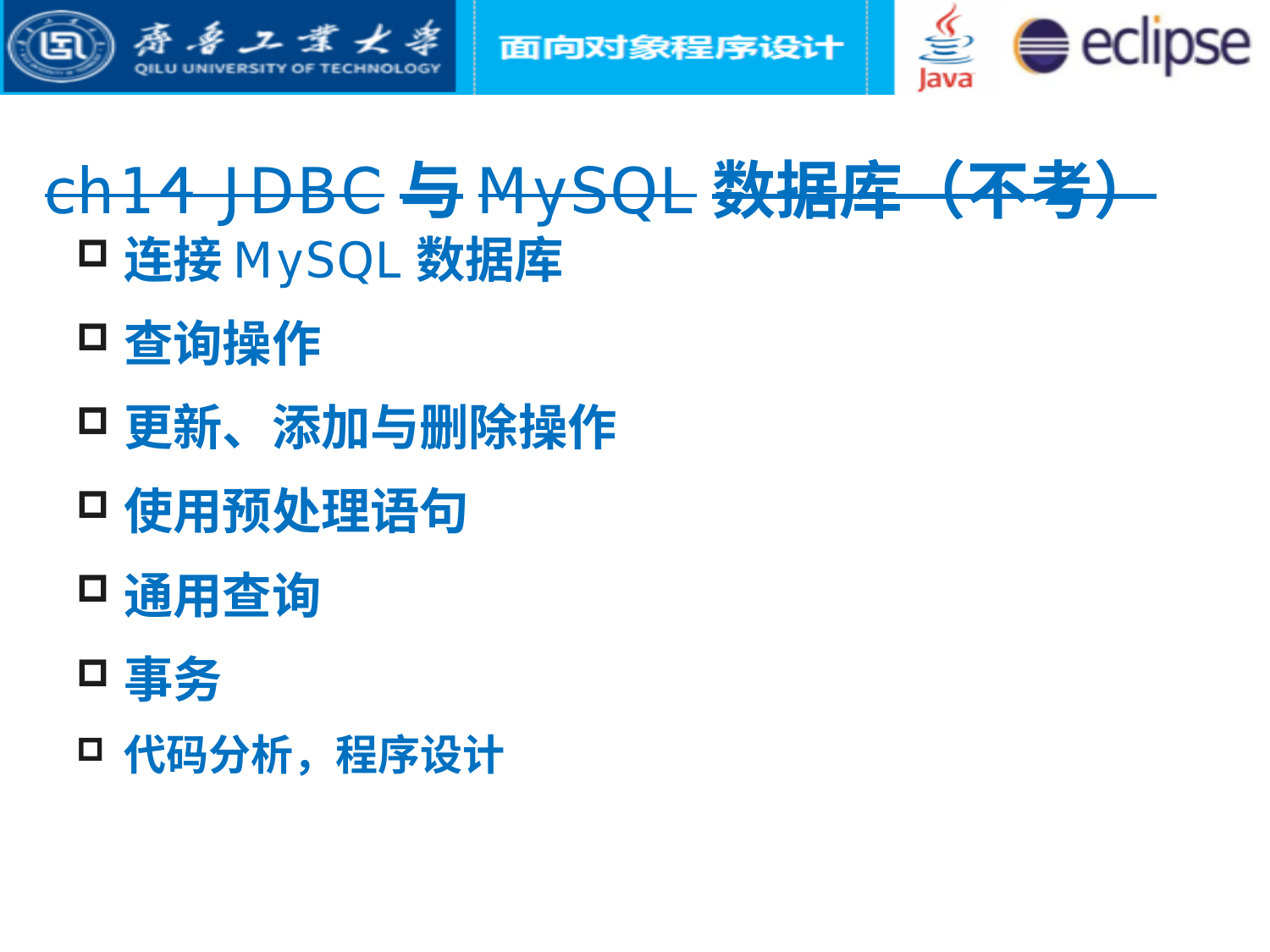

# ch14 JDBC与MySQL数据库（不考）
连接MySQL数据库
查询操作
更新、添加与删除操作
使用预处理语句
通用查询
事务
代码分析，程序设计
20